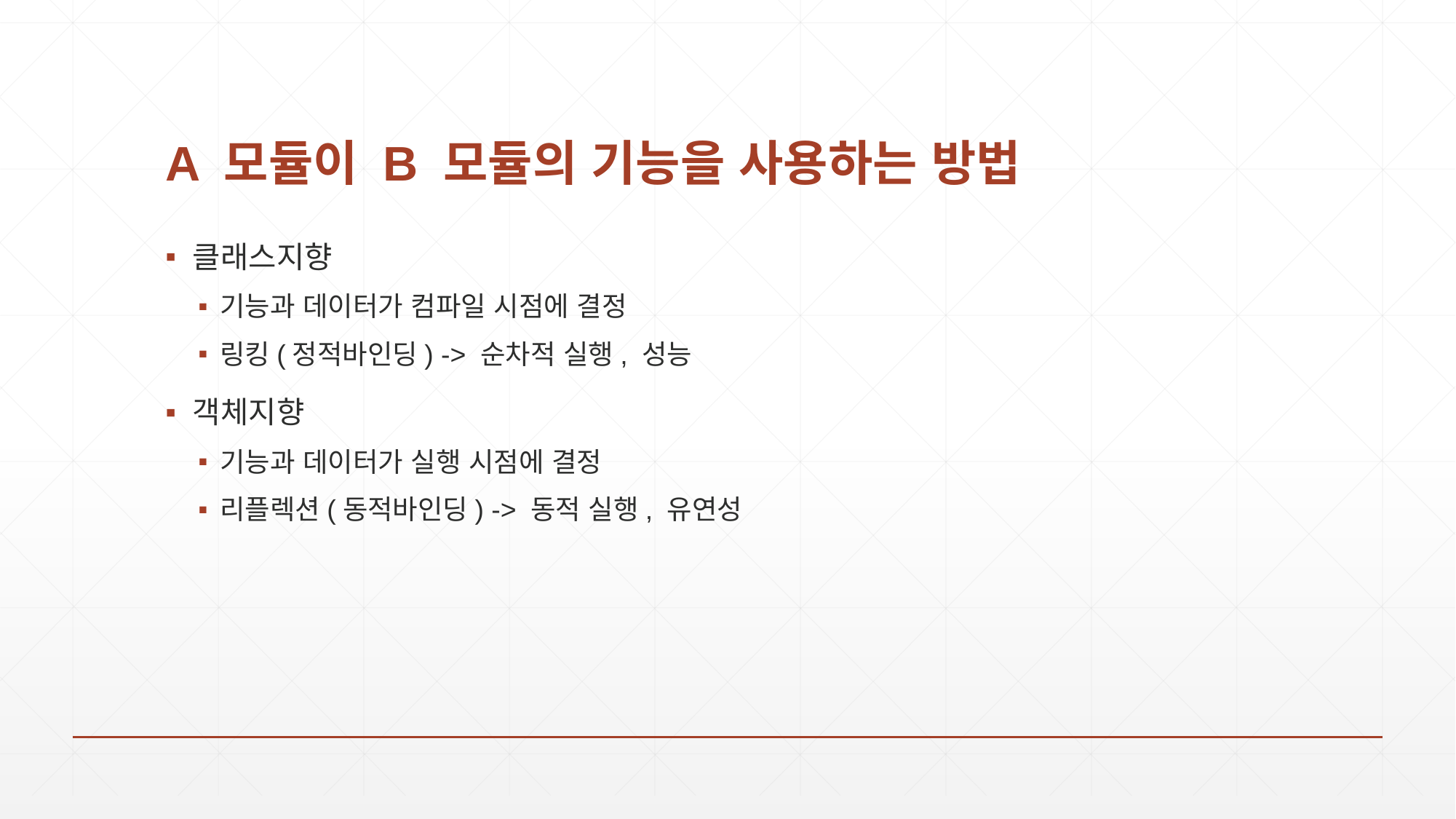

# A 모듈이 B 모듈의 기능을 사용하는 방법
클래스지향
기능과 데이터가 컴파일 시점에 결정
링킹(정적바인딩) -> 순차적 실행, 성능
객체지향
기능과 데이터가 실행 시점에 결정
리플렉션(동적바인딩) -> 동적 실행, 유연성